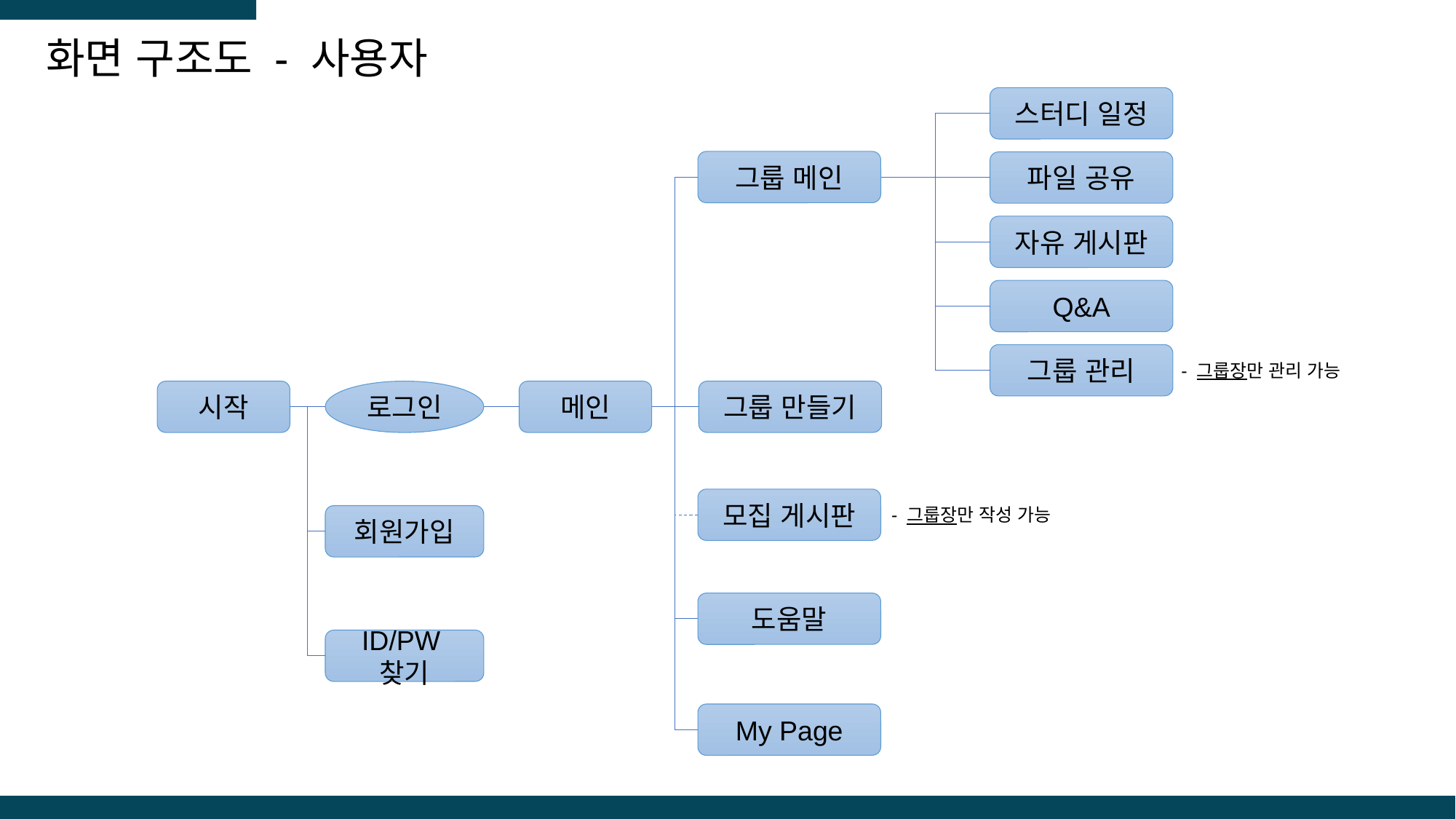

# 화면 구조도 - 사용자
스터디 일정
그룹 메인
파일 공유
자유 게시판
Q&A
그룹 관리
- 그룹장만 관리 가능
시작
메인
로그인
그룹 만들기
모집 게시판
- 그룹장만 작성 가능
회원가입
도움말
ID/PW찾기
My Page